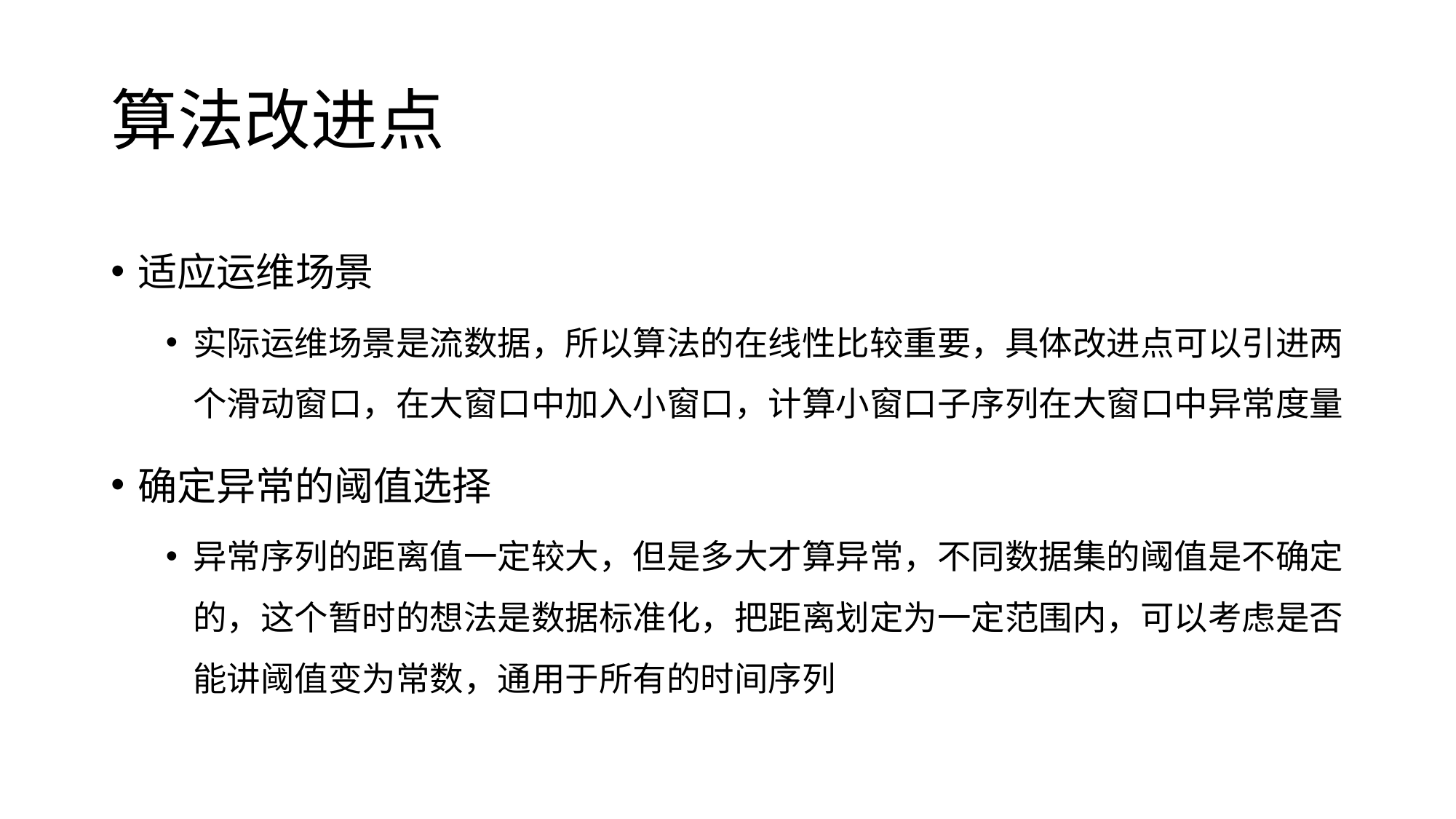

# 算法改进点
适应运维场景
实际运维场景是流数据，所以算法的在线性比较重要，具体改进点可以引进两个滑动窗口，在大窗口中加入小窗口，计算小窗口子序列在大窗口中异常度量
确定异常的阈值选择
异常序列的距离值一定较大，但是多大才算异常，不同数据集的阈值是不确定的，这个暂时的想法是数据标准化，把距离划定为一定范围内，可以考虑是否能讲阈值变为常数，通用于所有的时间序列